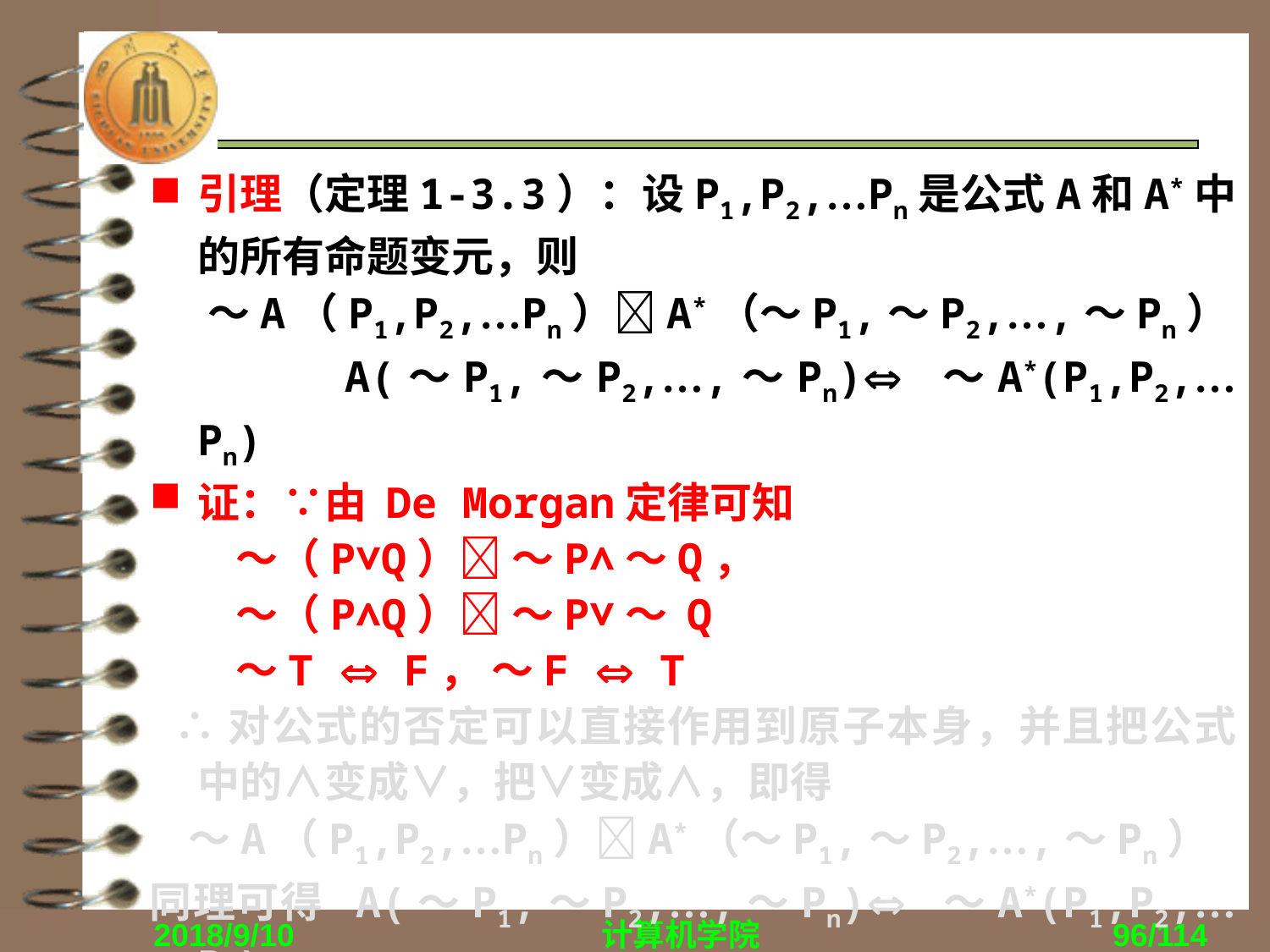

#
引理（定理1-3.3）：设P1,P2,…Pn是公式A和A*中的所有命题变元，则
     ～A（P1,P2,…Pn）⇔A*（～P1,～P2,…,～Pn）
       A(～P1,～P2,…,～Pn)⇔ ～A*(P1,P2,…Pn)
证：∵由 De Morgan定律可知
        ～（P∨Q）⇔ ～P∧～Q，
        ～（P∧Q）⇔ ～P∨～ Q
        ～T ⇔ F， ～F ⇔ T
  ∴对公式的否定可以直接作用到原子本身，并且把公式中的∧变成∨，把∨变成∧，即得
   ～A（P1,P2,…Pn）⇔A*（～P1,～P2,…,～Pn）
同理可得  A(～P1,～P2,…,～Pn)⇔ ～A*(P1,P2,…Pn)
2018/9/10
计算机学院
96/114